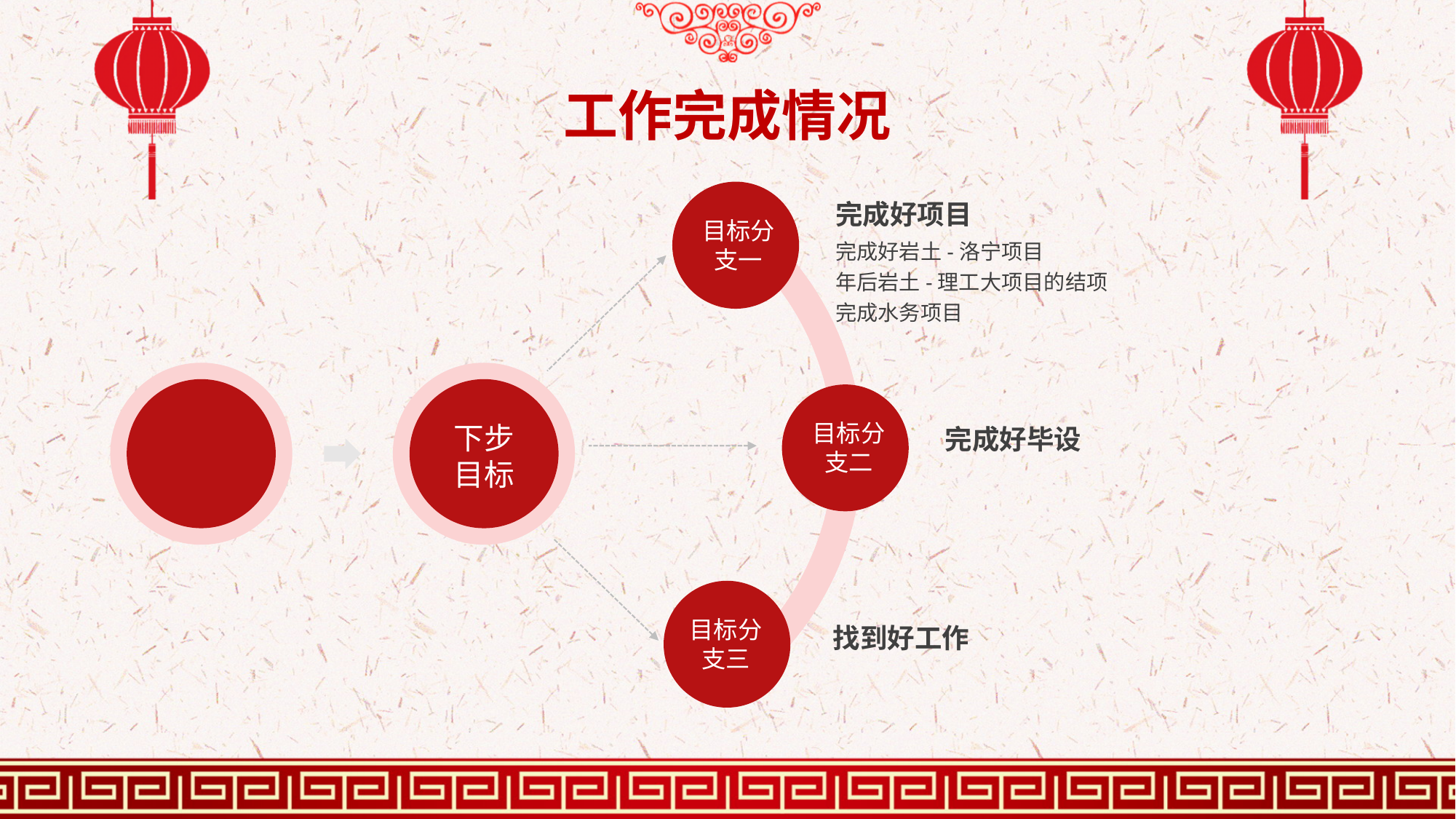

工作完成情况

完成好项目
完成好岩土-洛宁项目
年后岩土-理工大项目的结项
完成水务项目

目标分支一

完成好毕设

目标分支二
下步
目标

目标分支三
找到好工作